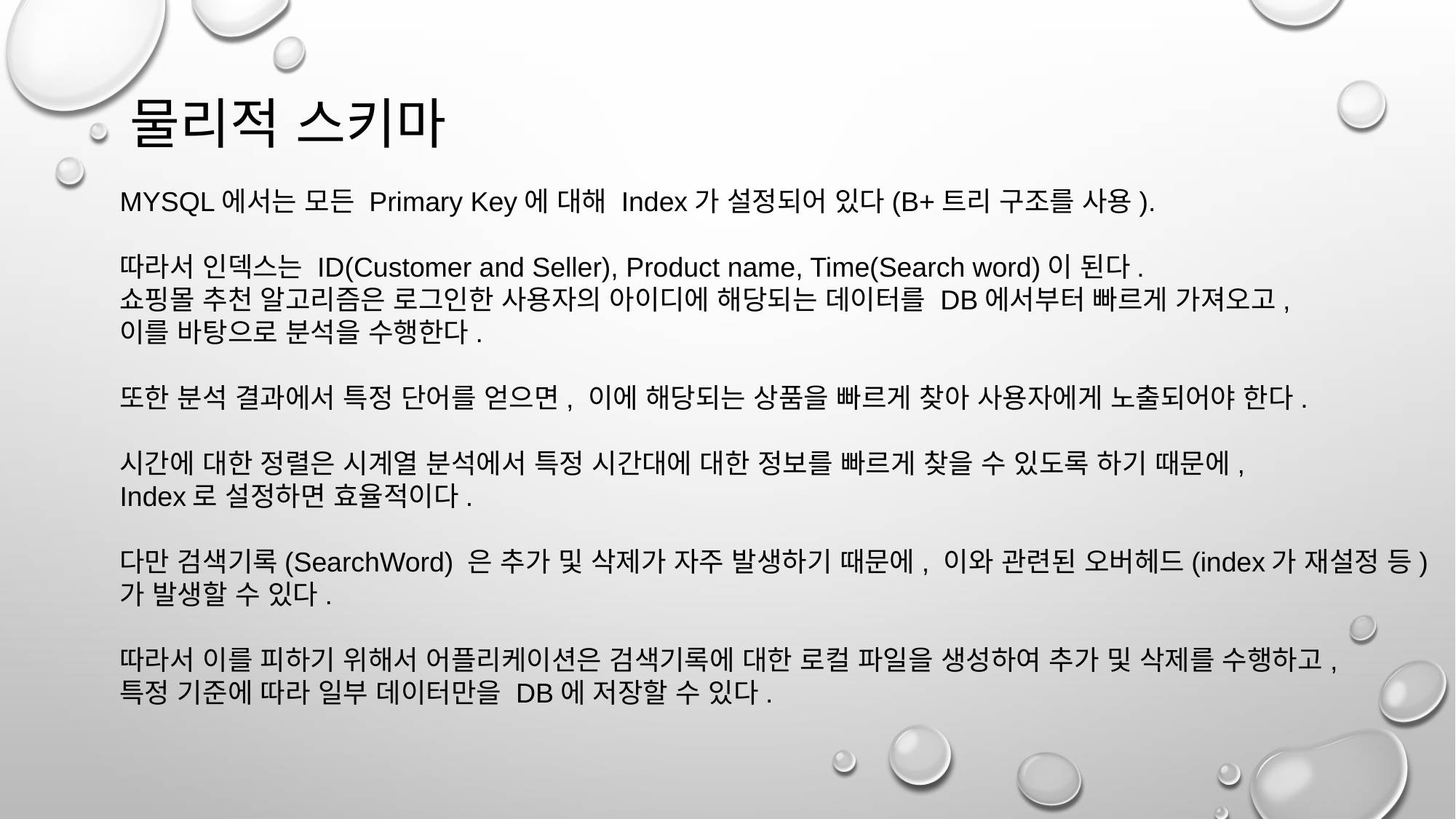

# 물리적 스키마
MYSQL에서는 모든 Primary Key에 대해 Index가 설정되어 있다(B+트리 구조를 사용).

따라서 인덱스는 ID(Customer and Seller), Product name, Time(Search word)이 된다.
쇼핑몰 추천 알고리즘은 로그인한 사용자의 아이디에 해당되는 데이터를 DB에서부터 빠르게 가져오고,
이를 바탕으로 분석을 수행한다.

또한 분석 결과에서 특정 단어를 얻으면, 이에 해당되는 상품을 빠르게 찾아 사용자에게 노출되어야 한다.

시간에 대한 정렬은 시계열 분석에서 특정 시간대에 대한 정보를 빠르게 찾을 수 있도록 하기 때문에,
Index로 설정하면 효율적이다.

다만 검색기록(SearchWord) 은 추가 및 삭제가 자주 발생하기 때문에, 이와 관련된 오버헤드(index가 재설정 등)가 발생할 수 있다.

따라서 이를 피하기 위해서 어플리케이션은 검색기록에 대한 로컬 파일을 생성하여 추가 및 삭제를 수행하고,
특정 기준에 따라 일부 데이터만을 DB에 저장할 수 있다.